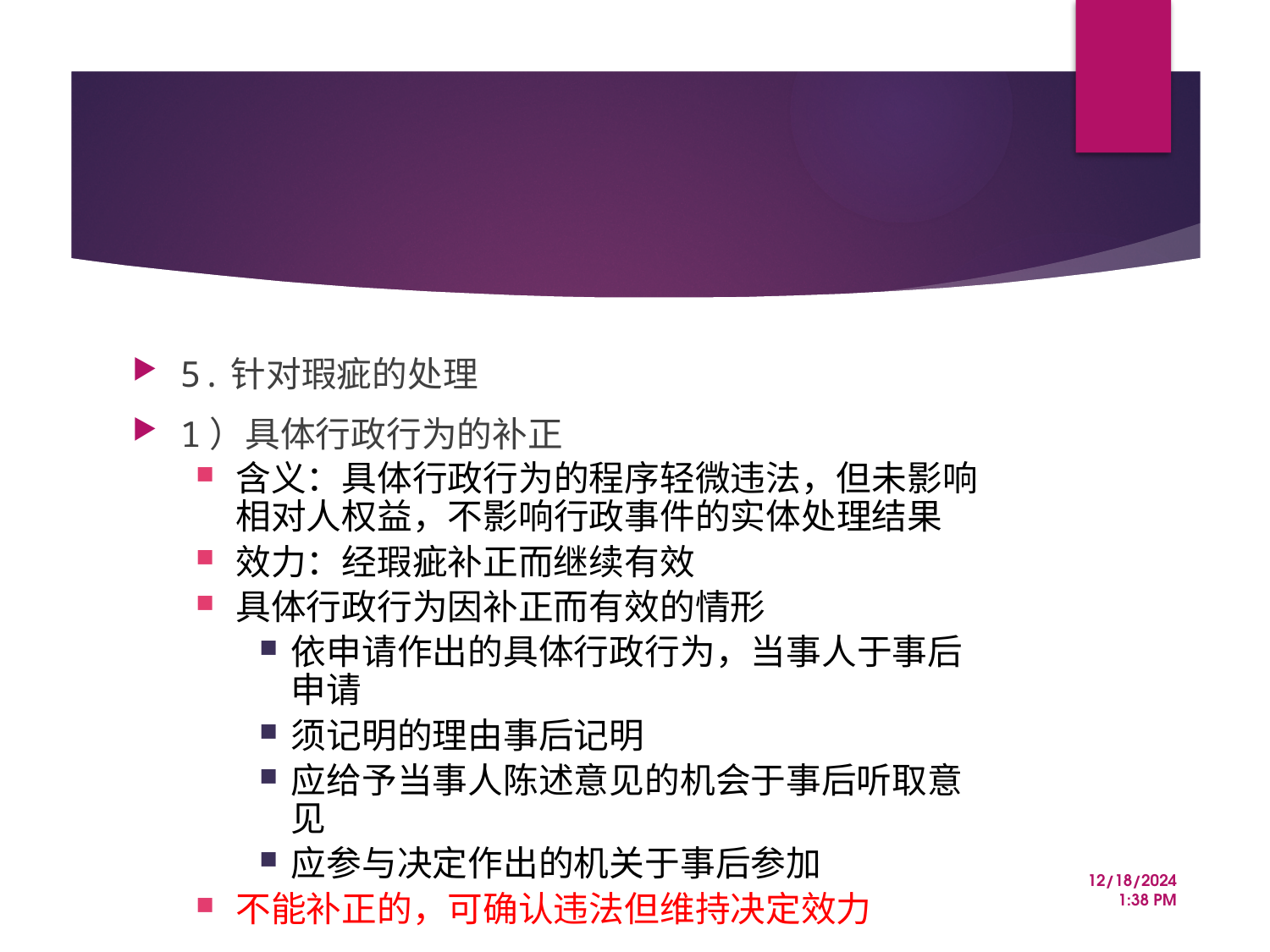

#
5.针对瑕疵的处理
1）具体行政行为的补正
含义：具体行政行为的程序轻微违法，但未影响相对人权益，不影响行政事件的实体处理结果
效力：经瑕疵补正而继续有效
具体行政行为因补正而有效的情形
依申请作出的具体行政行为，当事人于事后申请
须记明的理由事后记明
应给予当事人陈述意见的机会于事后听取意见
应参与决定作出的机关于事后参加
不能补正的，可确认违法但维持决定效力
12/18/2024 1:38 PM